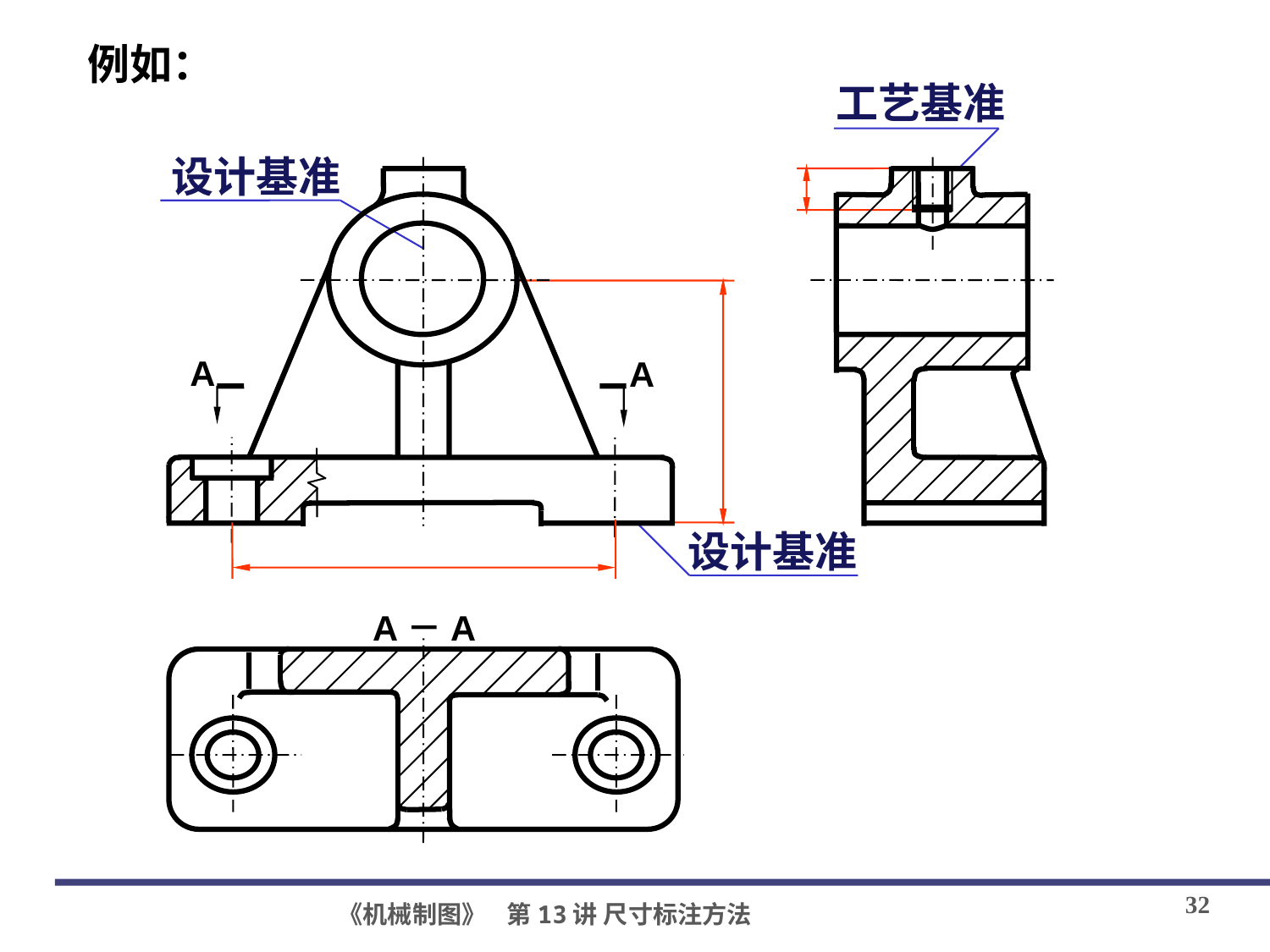

例如：
工艺基准

设计基准

A
A

A－A

设计基准

32